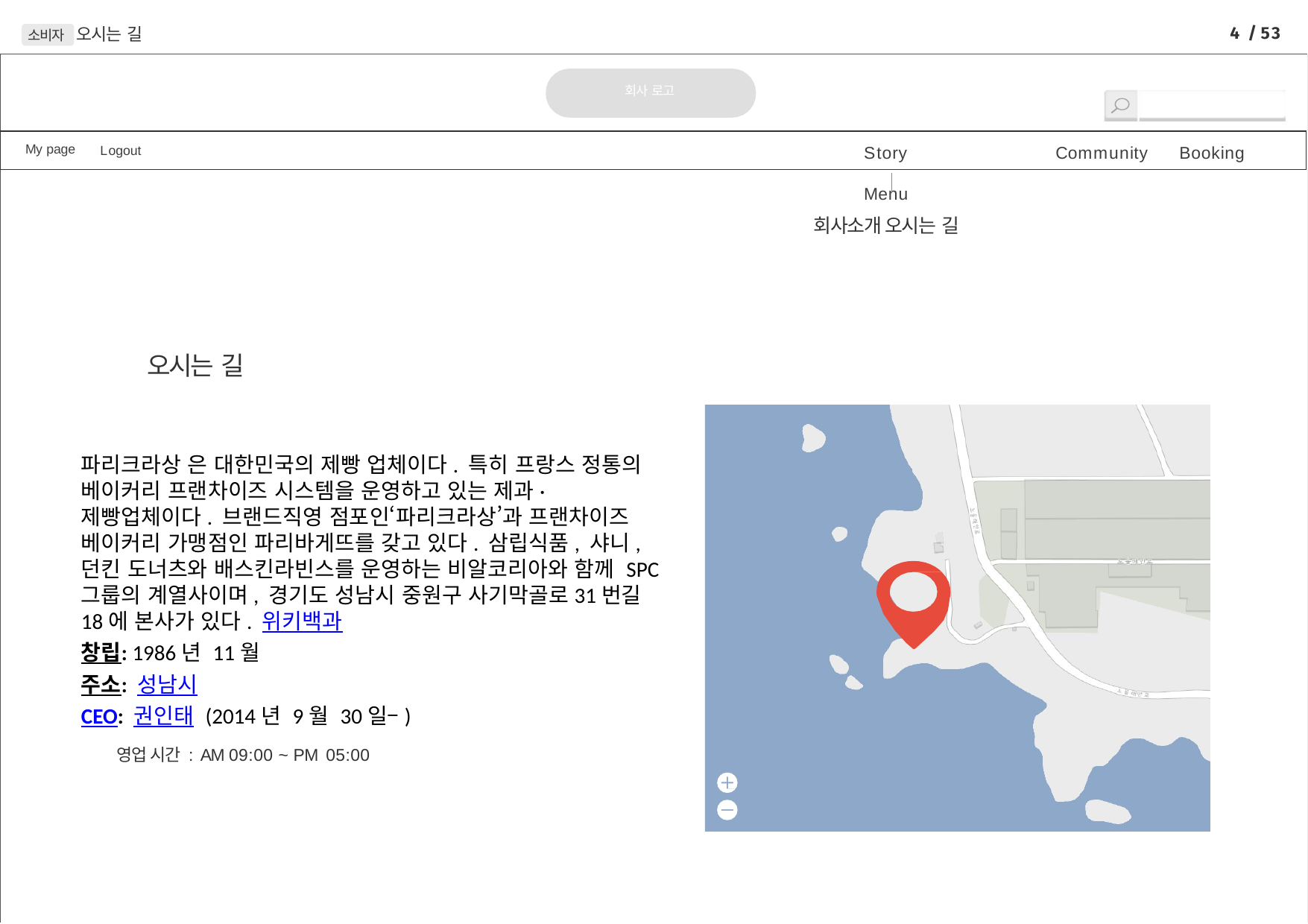

4 / 53
소비자    오시는 길

회사 로고

My page
Story	Menu
회사소개 오시는 길
Community
Booking
Logout

오시는 길

파리크라상 은 대한민국의 제빵 업체이다. 특히 프랑스 정통의 베이커리 프랜차이즈 시스템을 운영하고 있는 제과·제빵업체이다. 브랜드직영 점포인‘파리크라상’과 프랜차이즈 베이커리 가맹점인 파리바게뜨를 갖고 있다. 삼립식품, 샤니, 던킨 도너츠와 배스킨라빈스를 운영하는 비알코리아와 함께 SPC그룹의 계열사이며, 경기도 성남시 중원구 사기막골로31번길 18에 본사가 있다. 위키백과
창립: 1986년 11월
주소: 성남시
CEO: 권인태 (2014년 9월 30일–)

영업 시간 : AM 09:00 ~  PM 05:00